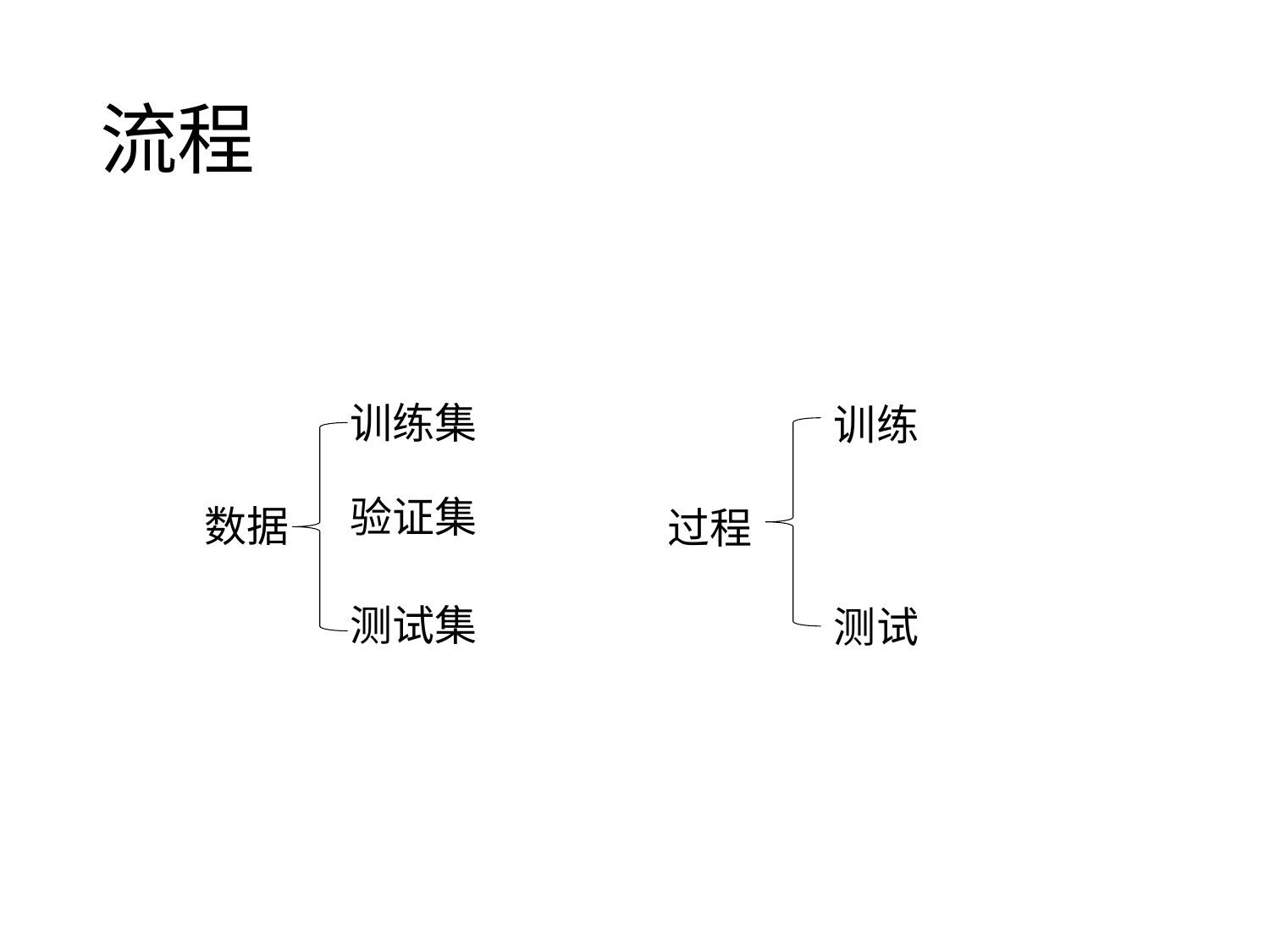

# 流程
训练集
训练

验证集
数据
过程
测试集
测试